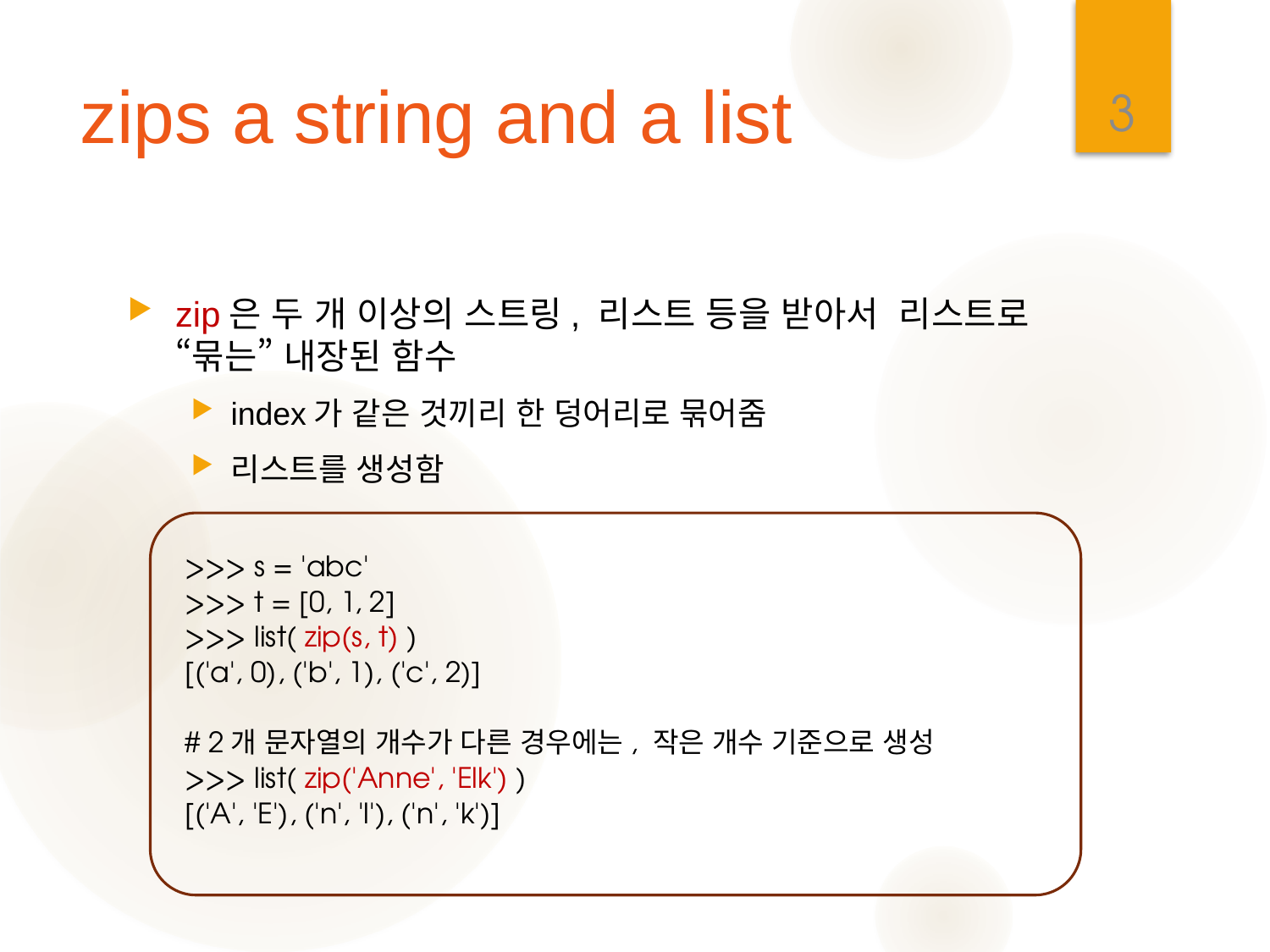

3
# zips a string and a list
zip은 두 개 이상의 스트링, 리스트 등을 받아서  리스트로 “묶는” 내장된 함수
index가 같은 것끼리 한 덩어리로 묶어줌
리스트를 생성함

>>> s = 'abc'
>>> t = [0, 1, 2]
>>> list( zip(s, t) )
[('a', 0), ('b', 1), ('c', 2)]

# 2개 문자열의 개수가 다른 경우에는, 작은 개수 기준으로 생성
>>> list( zip('Anne', 'Elk') )
[('A', 'E'), ('n', 'l'), ('n', 'k')]